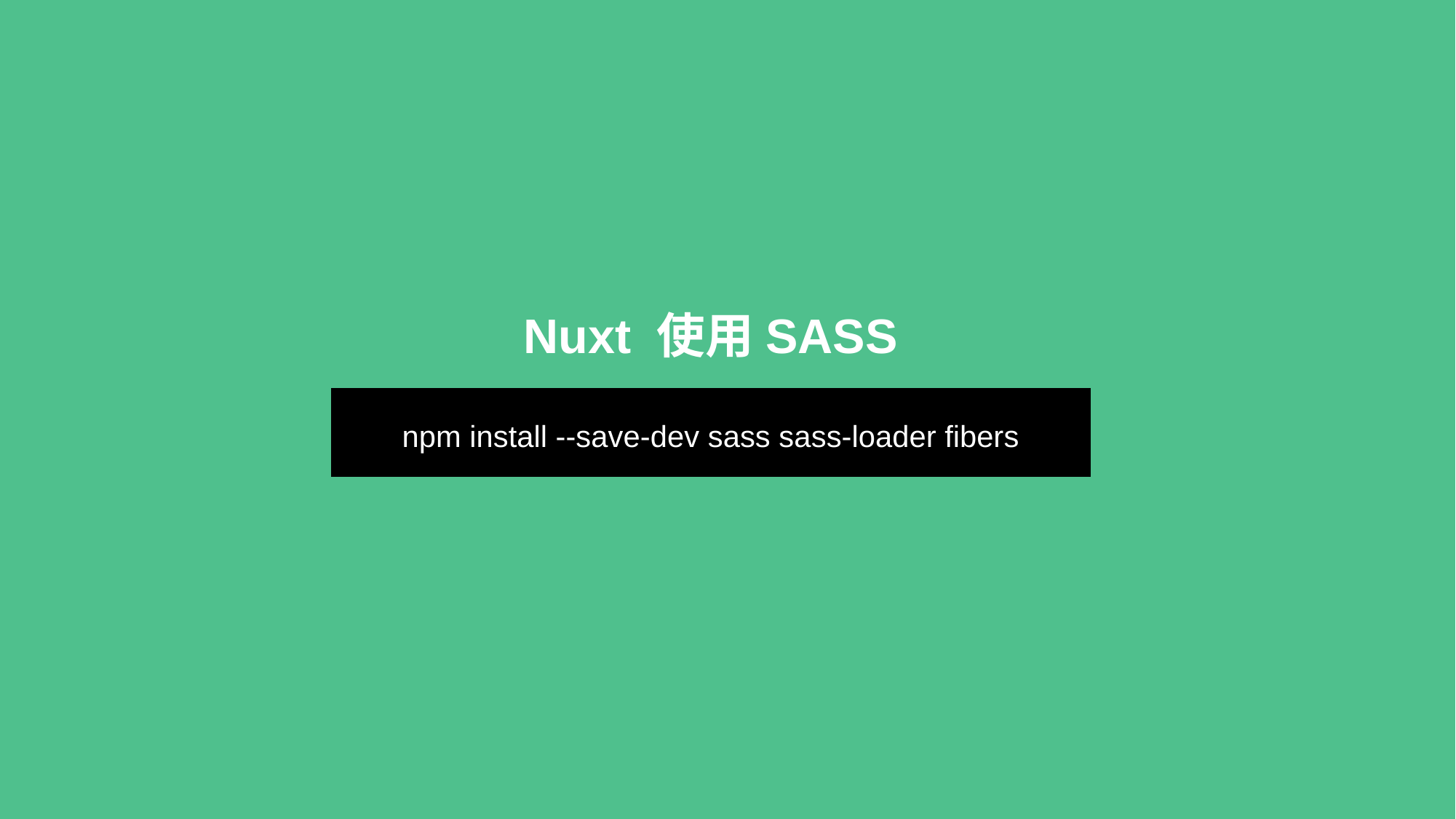

# Nuxt 使用SASS

npm install --save-dev sass sass-loader fibers